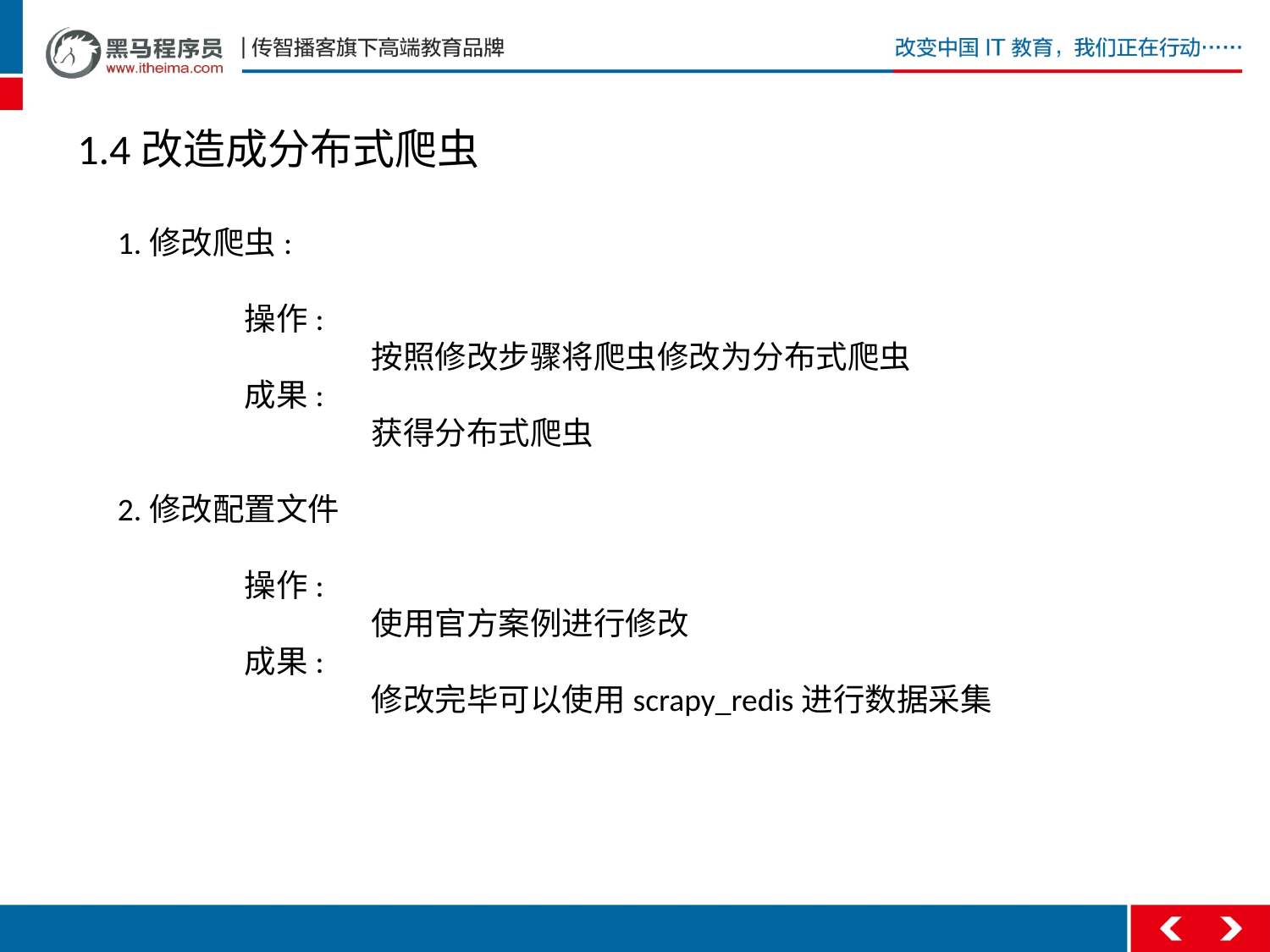

1.4改造成分布式爬虫
1.修改爬虫:

	操作:
		按照修改步骤将爬虫修改为分布式爬虫
	成果:
		获得分布式爬虫

2.修改配置文件

	操作:
		使用官方案例进行修改
	成果:
		修改完毕可以使用scrapy_redis进行数据采集